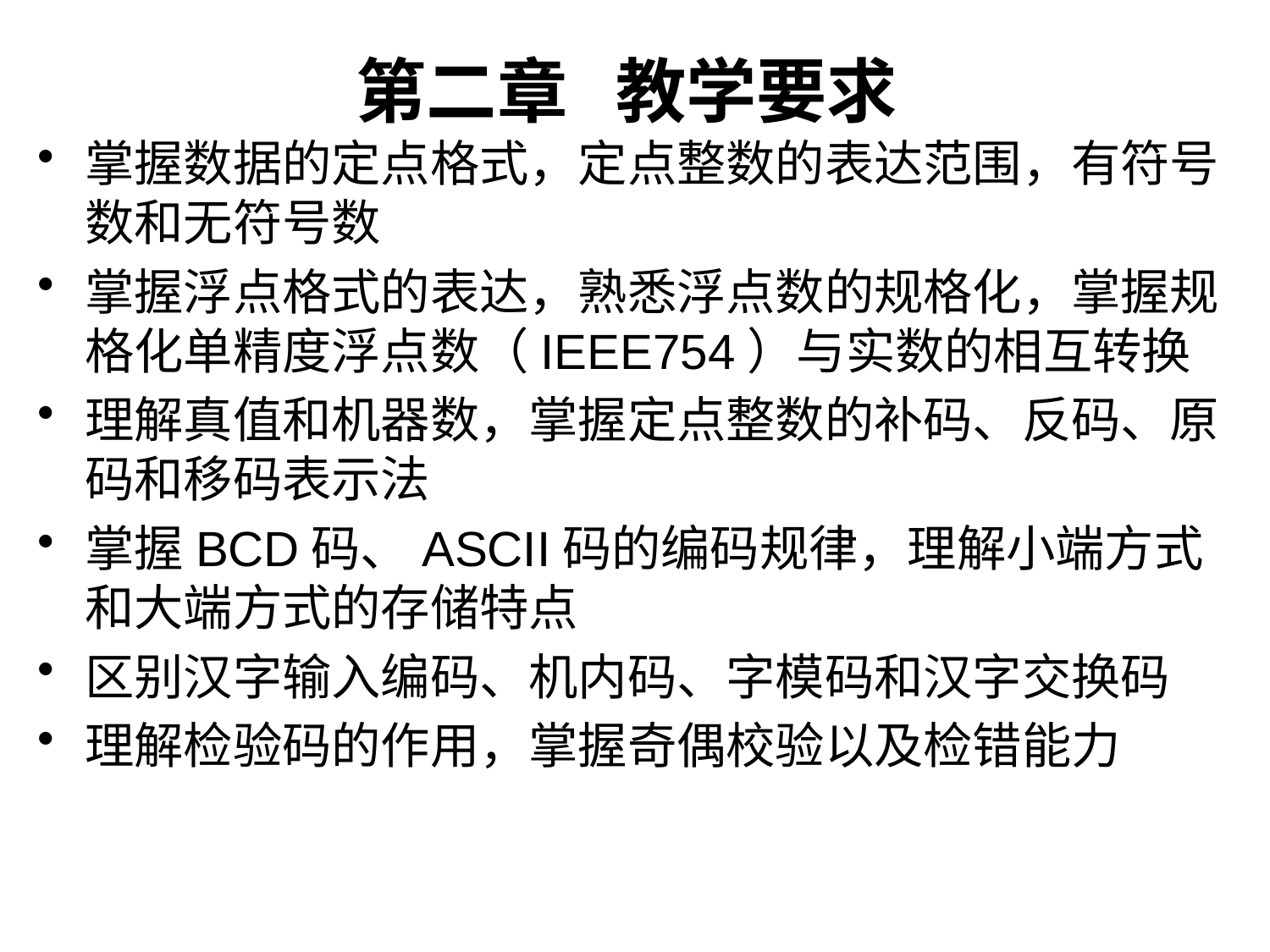

第二章   教学要求
掌握数据的定点格式，定点整数的表达范围，有符号数和无符号数
掌握浮点格式的表达，熟悉浮点数的规格化，掌握规格化单精度浮点数（IEEE754）与实数的相互转换
理解真值和机器数，掌握定点整数的补码、反码、原码和移码表示法
掌握BCD码、ASCII码的编码规律，理解小端方式和大端方式的存储特点
区别汉字输入编码、机内码、字模码和汉字交换码
理解检验码的作用，掌握奇偶校验以及检错能力